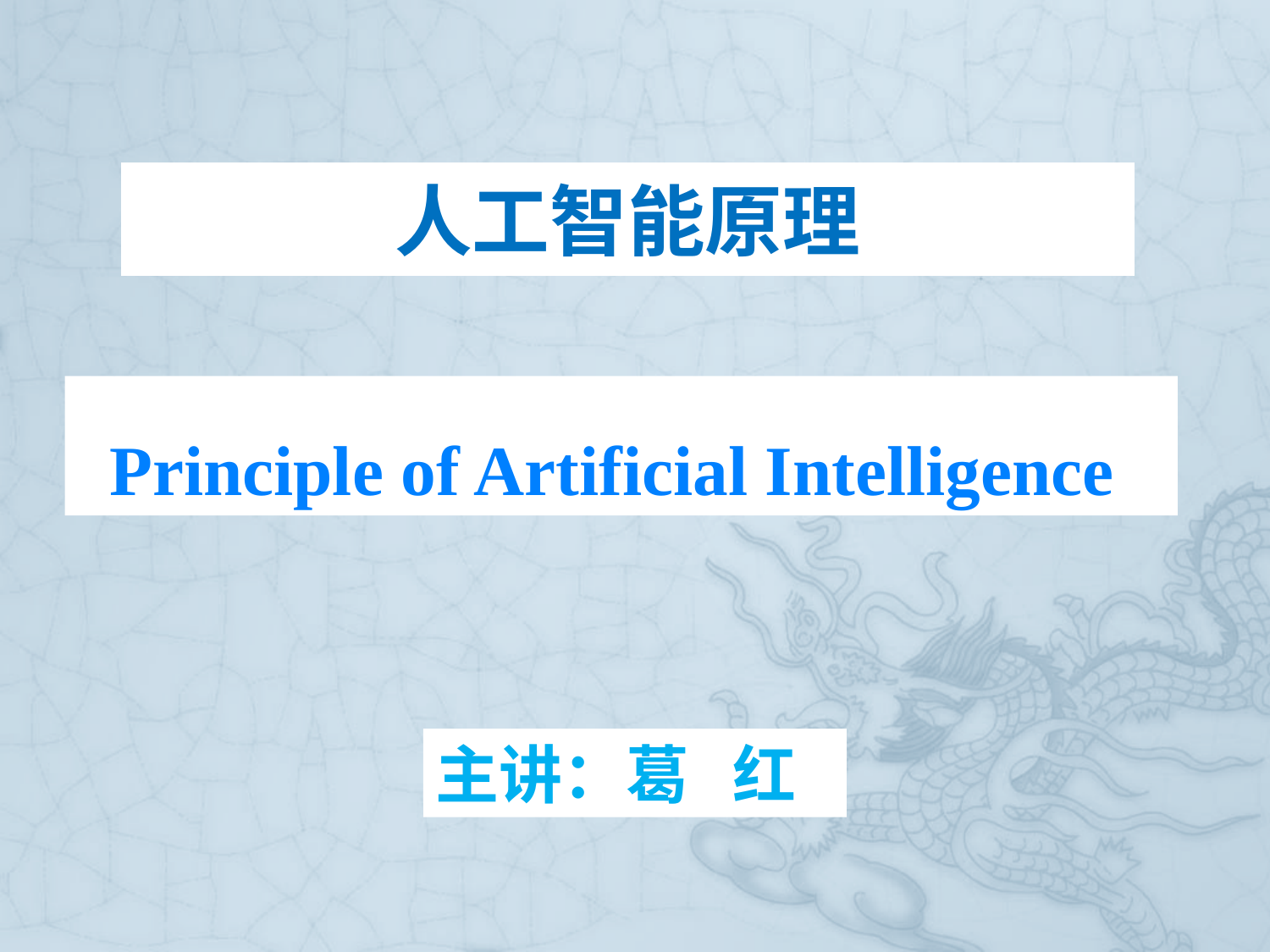

人工智能原理
Principle of Artificial Intelligence
主讲：葛   红